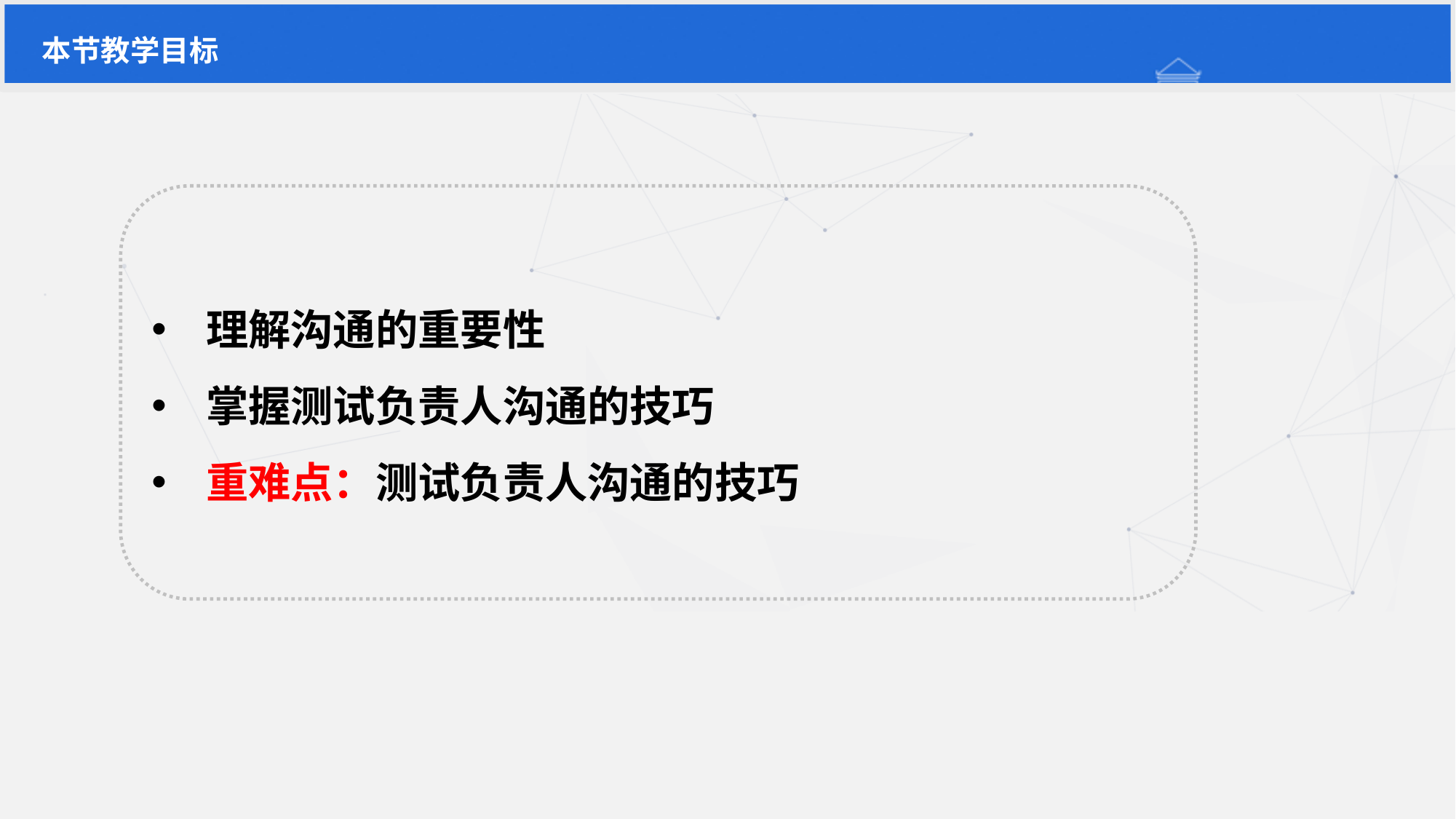

本节教学目标
理解沟通的重要性
掌握测试负责人沟通的技巧
重难点：测试负责人沟通的技巧